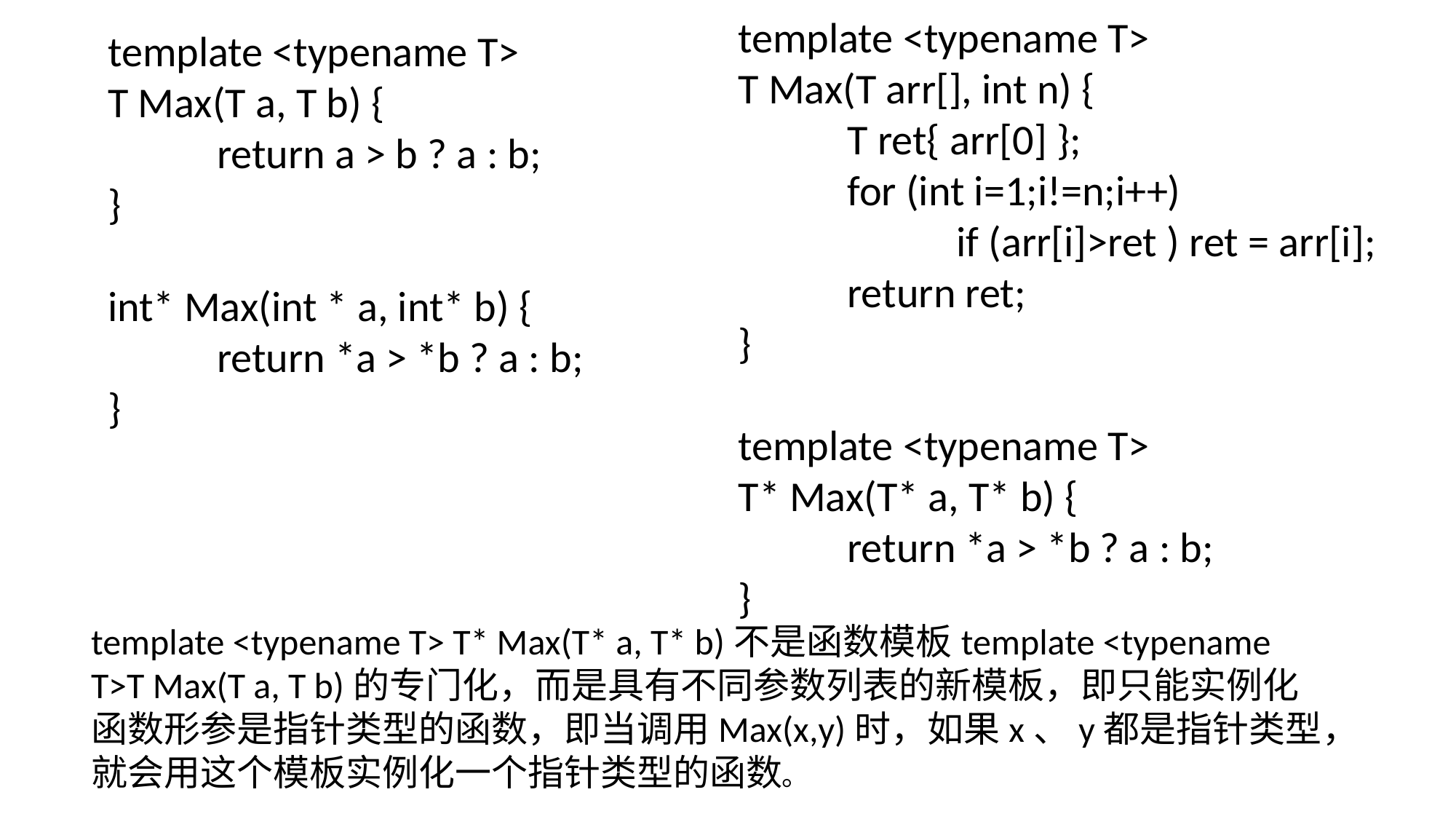

template <typename T>
T Max(T arr[], int n) {
	T ret{ arr[0] };
	for (int i=1;i!=n;i++)
		if (arr[i]>ret ) ret = arr[i];
	return ret;
}

template <typename T>
T* Max(T* a, T* b) {
	return *a > *b ? a : b;
}
template <typename T>
T Max(T a, T b) {
	return a > b ? a : b;
}

int* Max(int * a, int* b) {
	return *a > *b ? a : b;
}

template <typename T> T* Max(T* a, T* b)不是函数模板template <typename T>T Max(T a, T b)的专门化，而是具有不同参数列表的新模板，即只能实例化函数形参是指针类型的函数，即当调用Max(x,y)时，如果x、y都是指针类型，就会用这个模板实例化一个指针类型的函数。